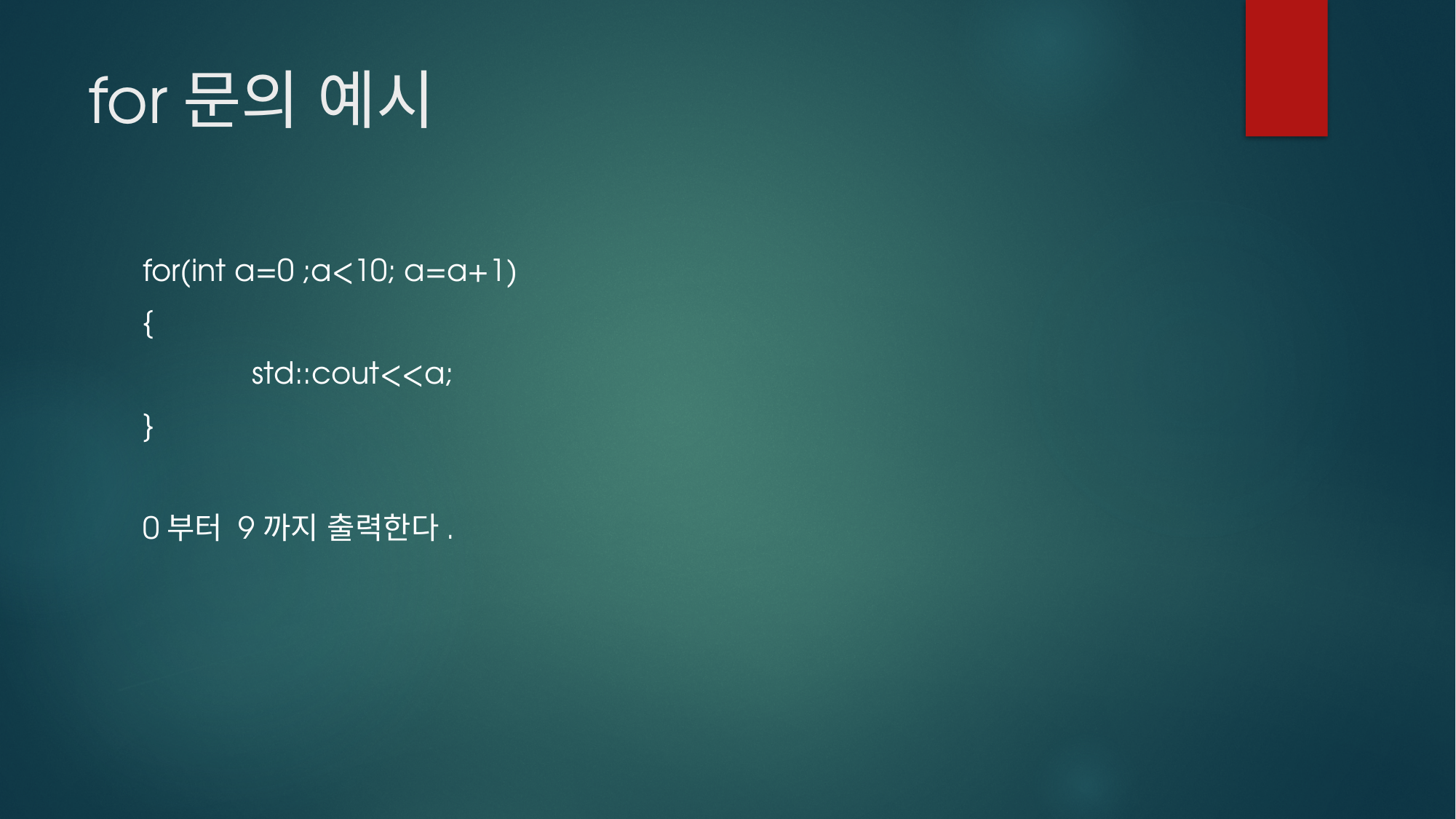

# for문의 예시
for(int a=0 ;a<10; a=a+1)
{
	std::cout<<a;
}

0부터 9까지 출력한다.